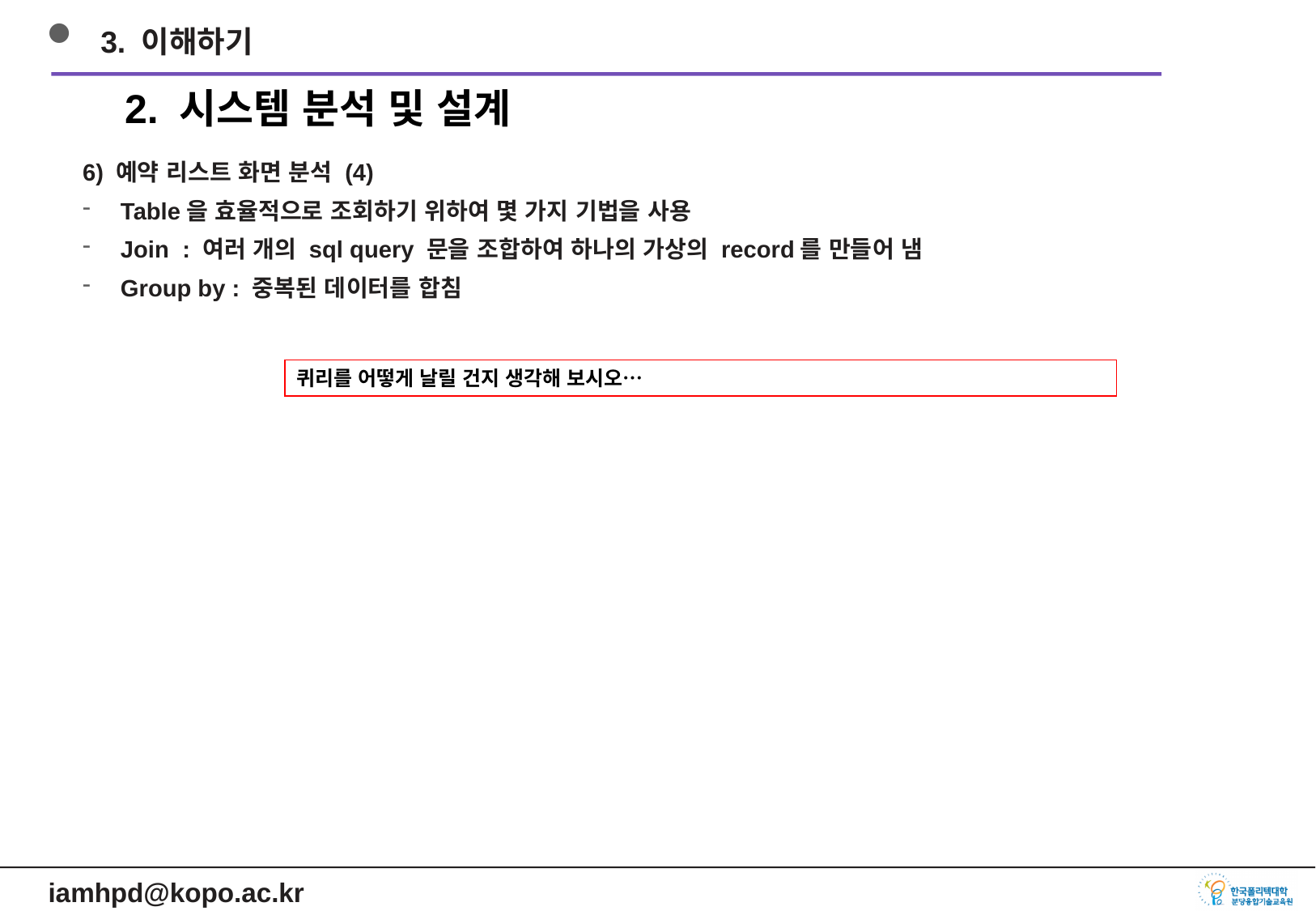

3. 이해하기
2. 시스템 분석 및 설계
6) 예약 리스트 화면 분석 (4)
Table을 효율적으로 조회하기 위하여 몇 가지 기법을 사용
Join  : 여러 개의 sql query 문을 조합하여 하나의 가상의 record를 만들어 냄
Group by : 중복된 데이터를 합침
퀴리를 어떻게 날릴 건지 생각해 보시오…